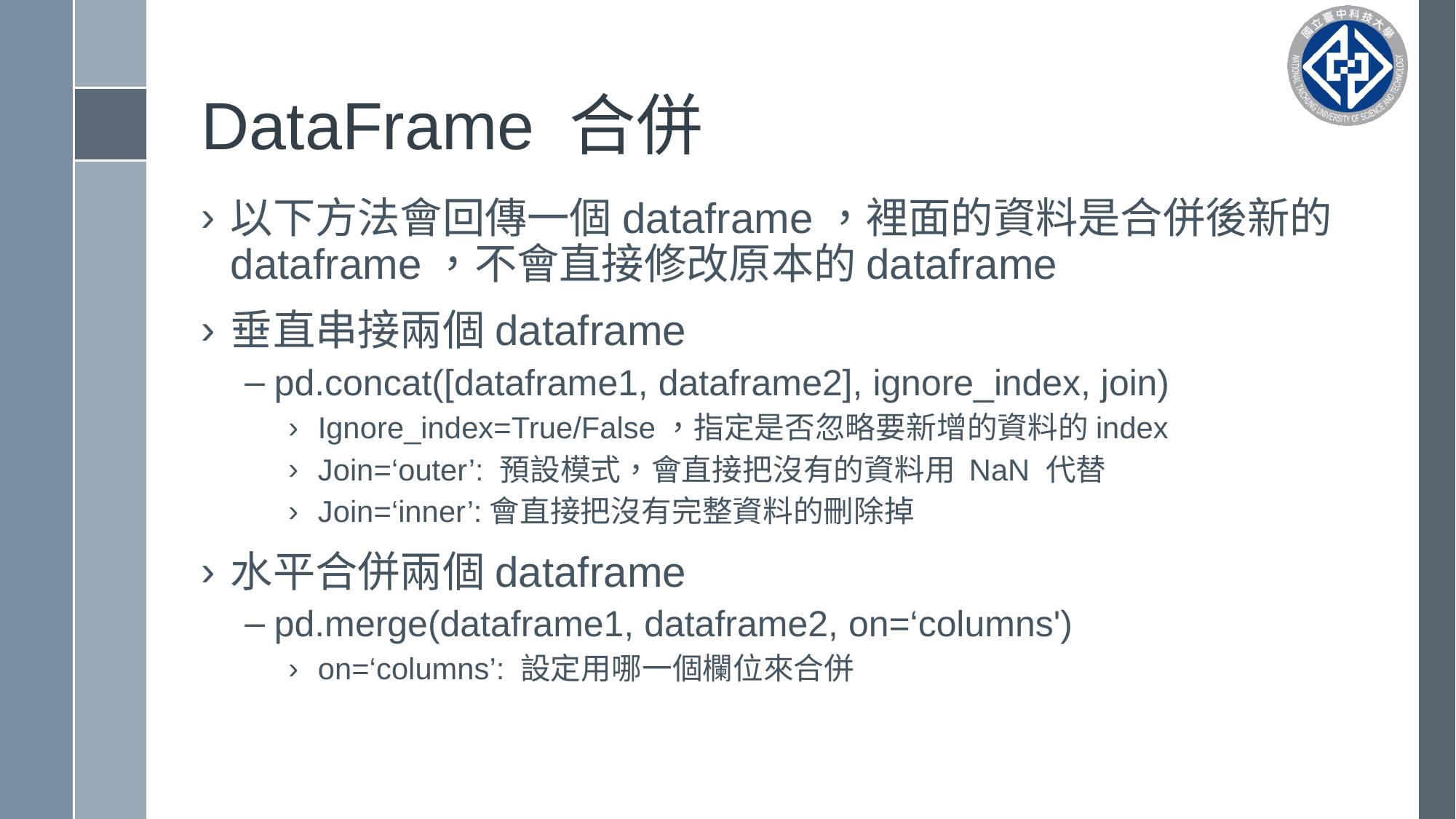

# DataFrame 合併
以下方法會回傳一個dataframe，裡面的資料是合併後新的dataframe，不會直接修改原本的dataframe
垂直串接兩個dataframe
pd.concat([dataframe1, dataframe2], ignore_index, join)
Ignore_index=True/False，指定是否忽略要新增的資料的index
Join=‘outer’: 預設模式，會直接把沒有的資料用 NaN 代替
Join=‘inner’:會直接把沒有完整資料的刪除掉
水平合併兩個dataframe
pd.merge(dataframe1, dataframe2, on=‘columns')
on=‘columns’: 設定用哪一個欄位來合併